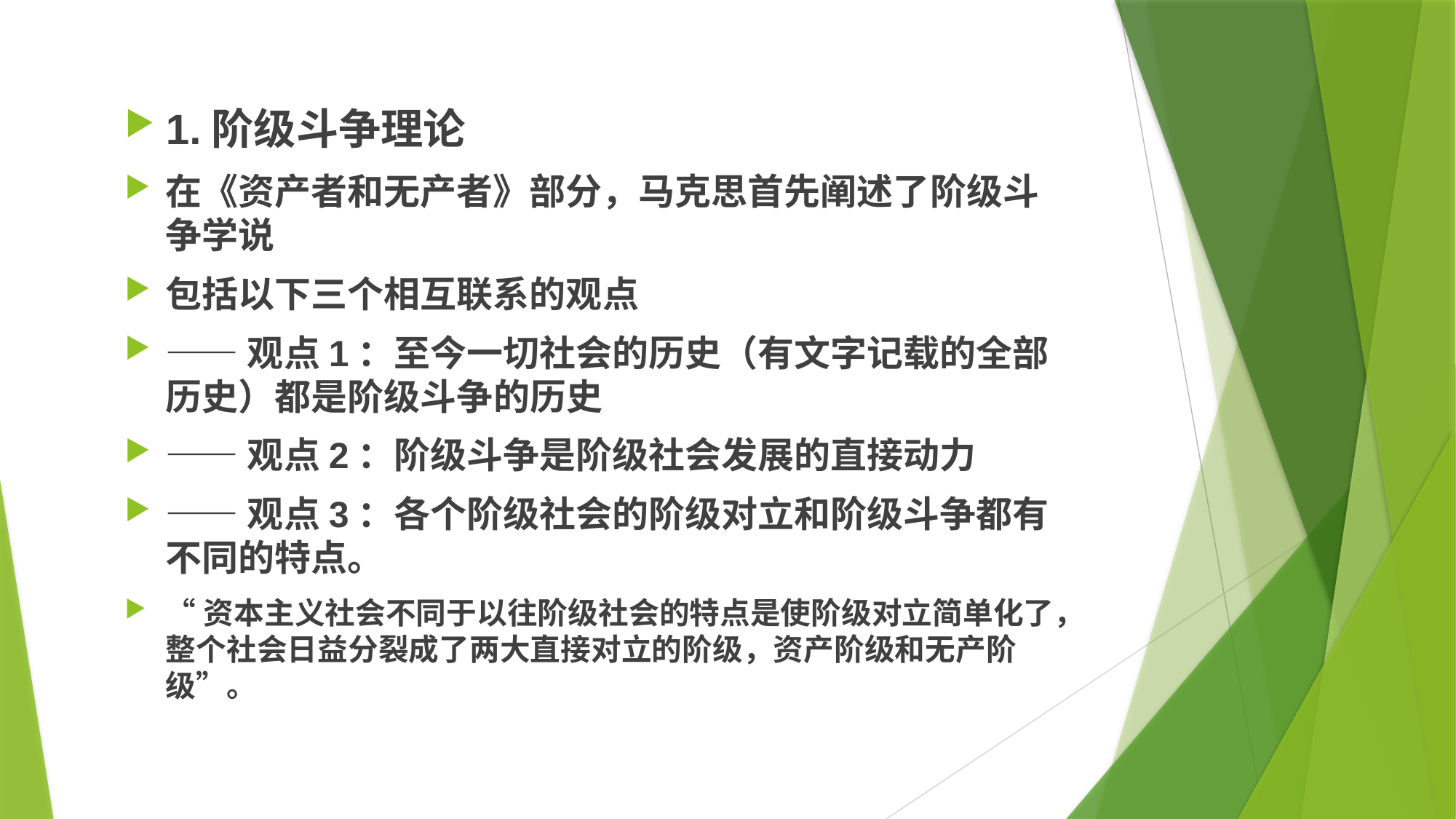

1.阶级斗争理论
在《资产者和无产者》部分，马克思首先阐述了阶级斗争学说
包括以下三个相互联系的观点
——观点1：至今一切社会的历史（有文字记载的全部历史）都是阶级斗争的历史
——观点2：阶级斗争是阶级社会发展的直接动力
——观点3：各个阶级社会的阶级对立和阶级斗争都有不同的特点。
“资本主义社会不同于以往阶级社会的特点是使阶级对立简单化了，整个社会日益分裂成了两大直接对立的阶级，资产阶级和无产阶级”。